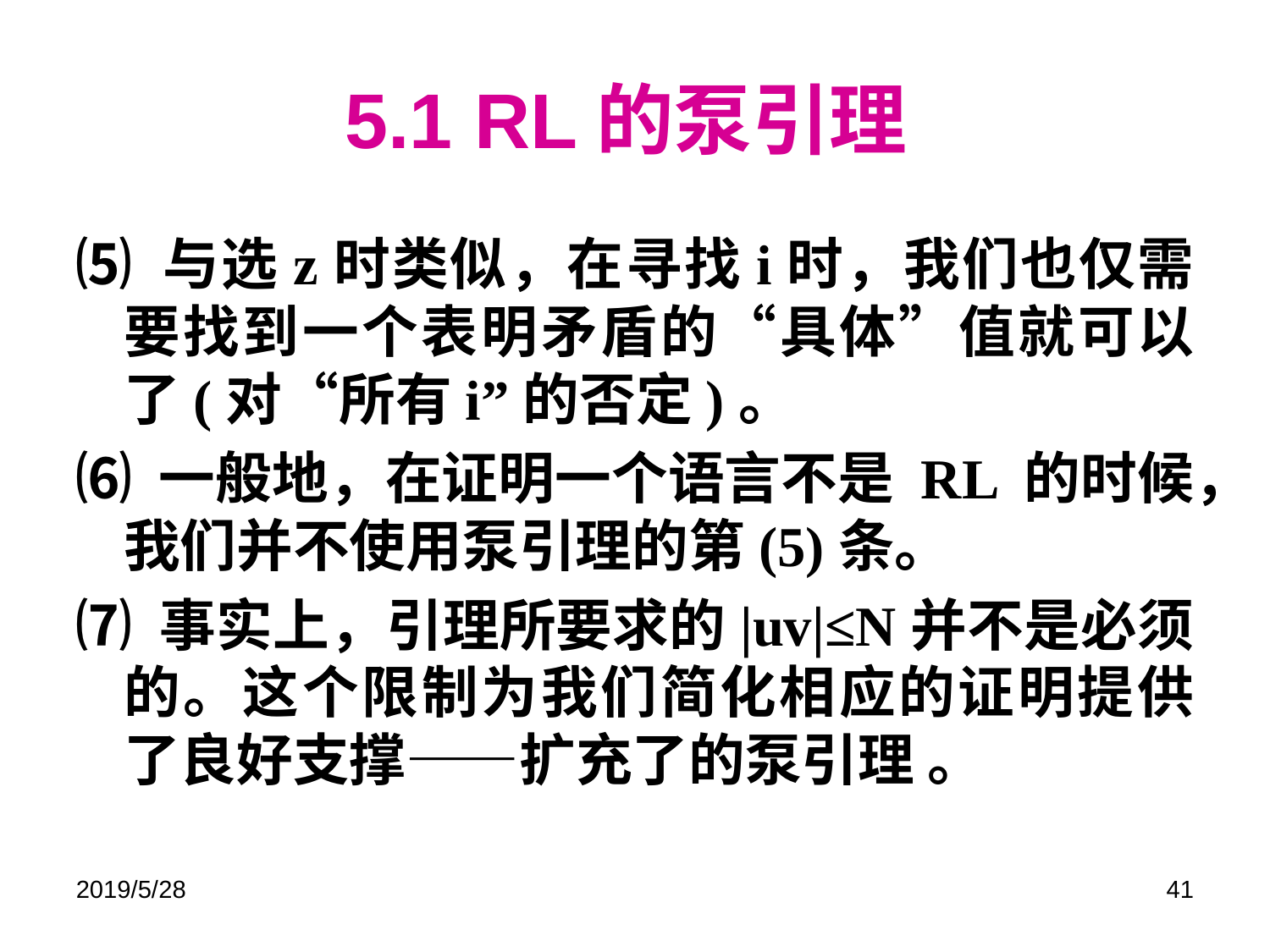

# 5.1 RL的泵引理
⑸ 与选z时类似，在寻找i时，我们也仅需要找到一个表明矛盾的“具体”值就可以了(对“所有i”的否定)。
⑹ 一般地，在证明一个语言不是 RL 的时候，我们并不使用泵引理的第(5)条。
⑺ 事实上，引理所要求的|uv|≤N并不是必须的。这个限制为我们简化相应的证明提供了良好支撑——扩充了的泵引理 。
2019/5/28
41